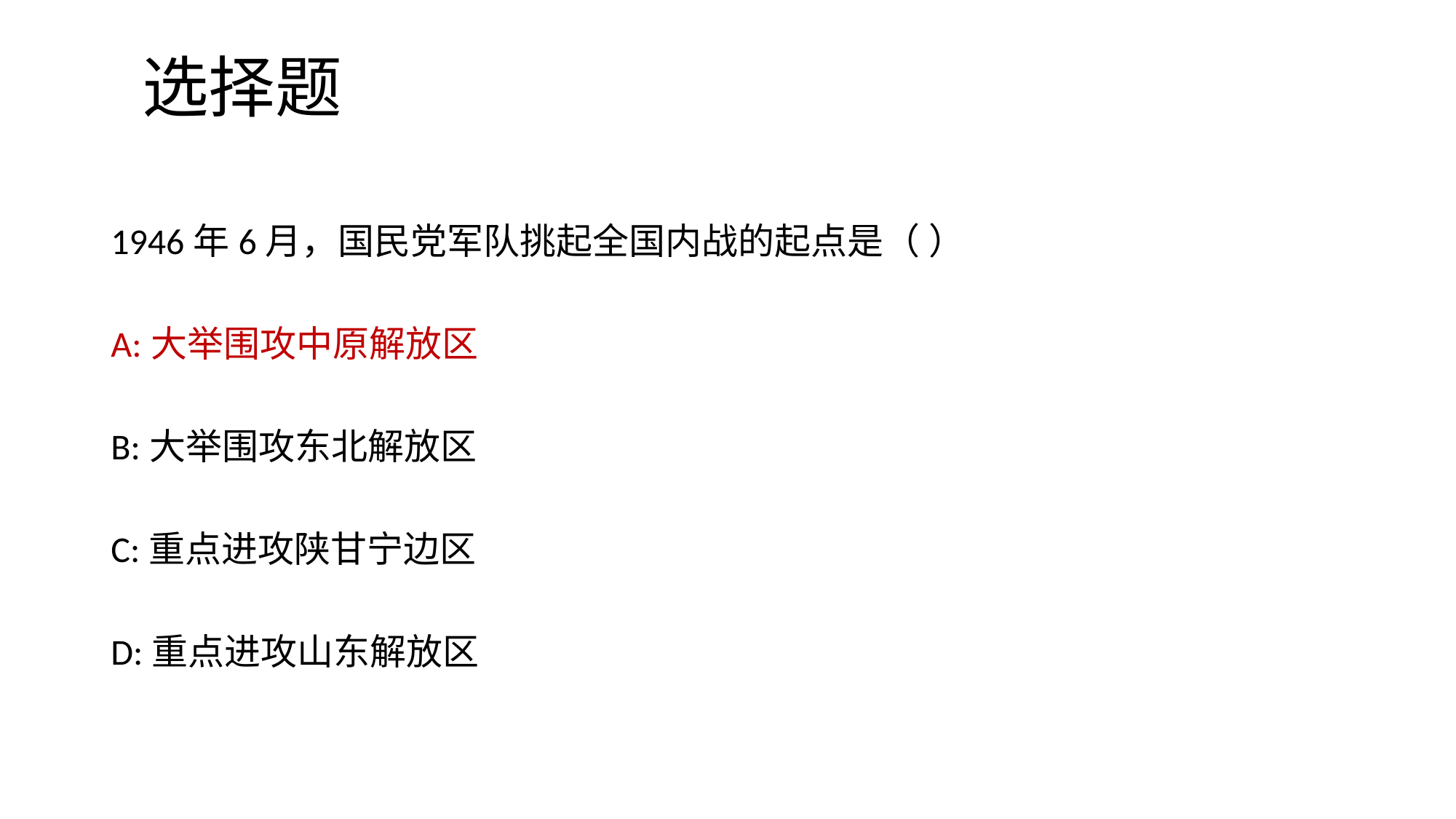

# 选择题
1946年6月，国民党军队挑起全国内战的起点是（ ）
A:大举围攻中原解放区
B:​大举围攻东北解放区
C:重点进攻陕甘宁边区
D:重点进攻山东解放区